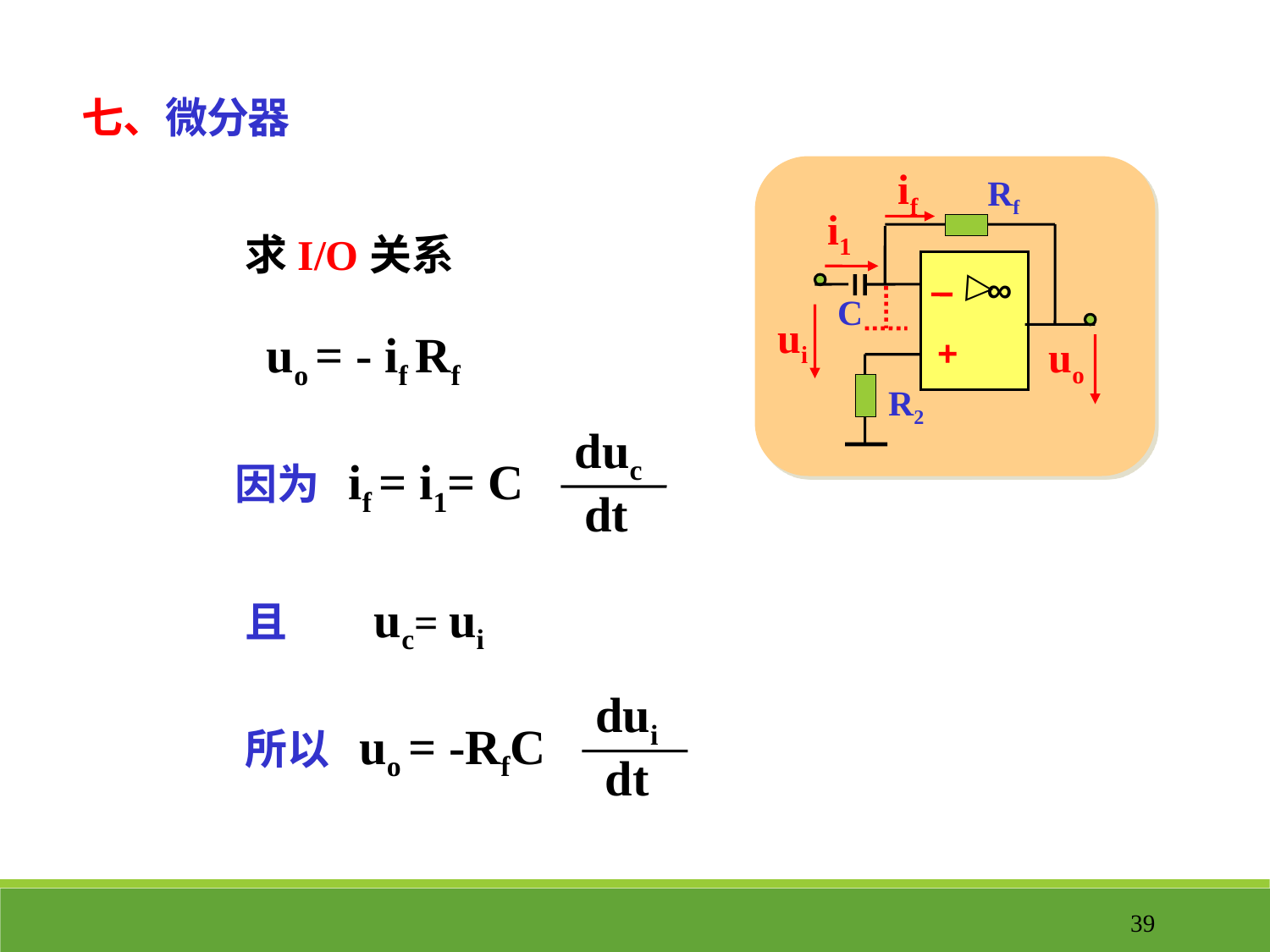

七、微分器

Rf

∞
▽

C

ui

+

uo

R2

if
i1

求I/O关系

uo = - if Rf
duc
dt

因为  if = i1= C
且        uc= ui
dui
dt

所以  uo = -RfC
39